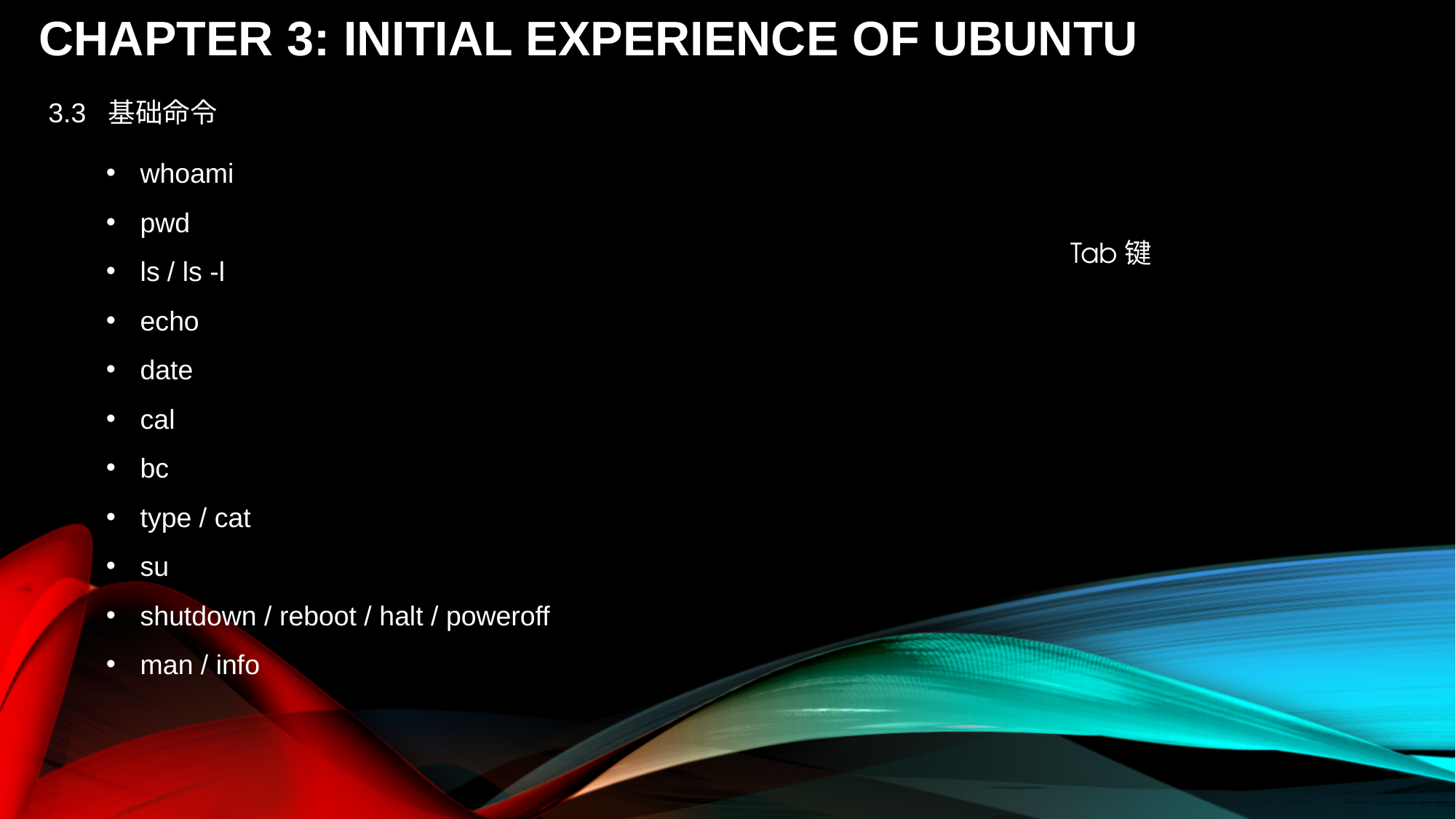

# Chapter 3: initial experience of Ubuntu
3.3  基础命令
whoami
pwd
ls / ls -l
echo
date
cal
bc
type / cat
su
shutdown / reboot / halt / poweroff
man / info
Tab键